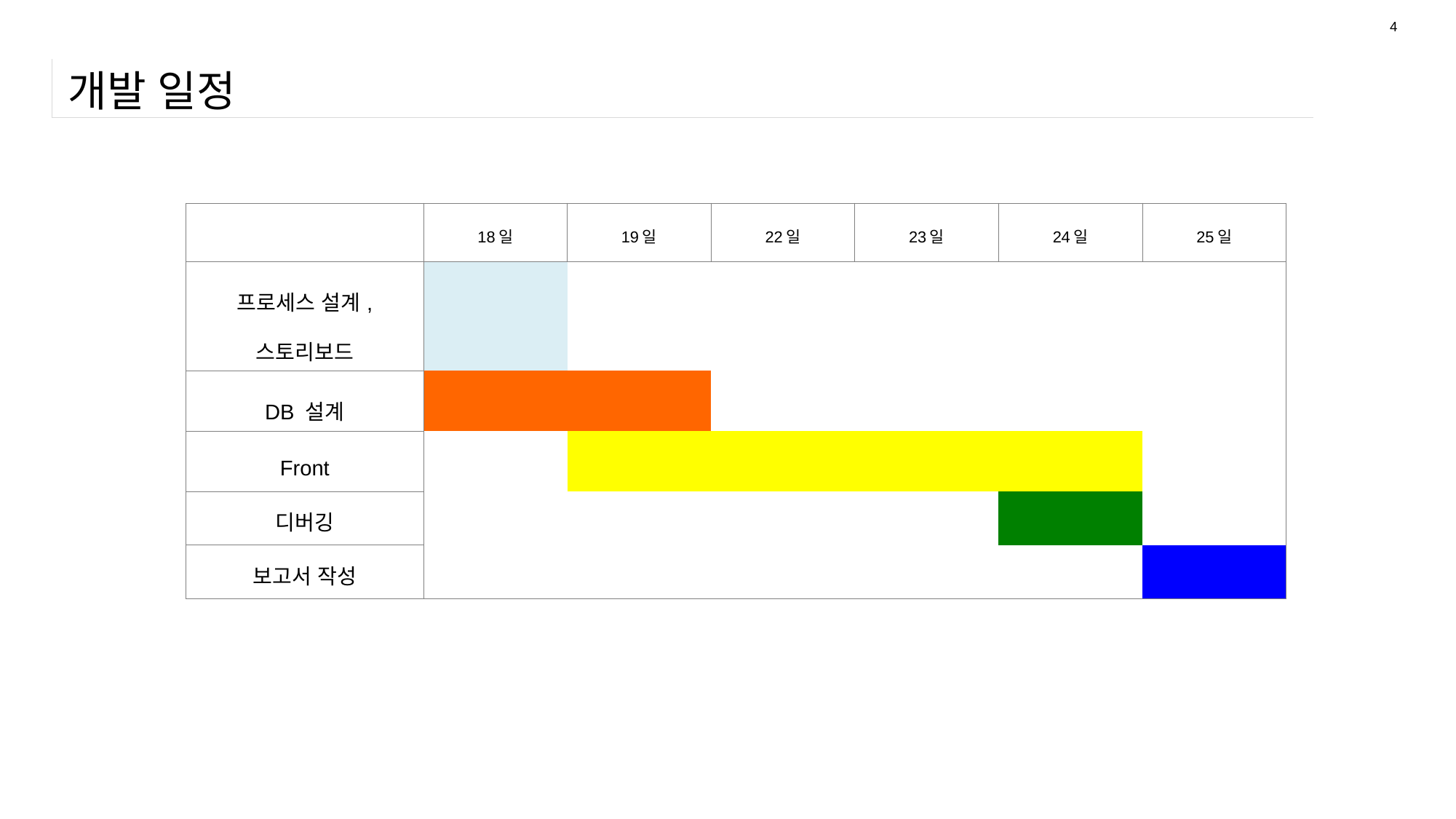

4
# 개발 일정
|  | 18일 | 19일 | 22일 | 23일 | 24일 | 25일 |
| --- | --- | --- | --- | --- | --- | --- |
| 프로세스 설계, 스토리보드 |  |  |  |  |  |  |
| DB 설계 |  |  |  |  |  |  |
| Front |  |  |  |  |  |  |
| 디버깅 |  |  |  |  |  |  |
| 보고서 작성 |  |  |  |  |  |  |